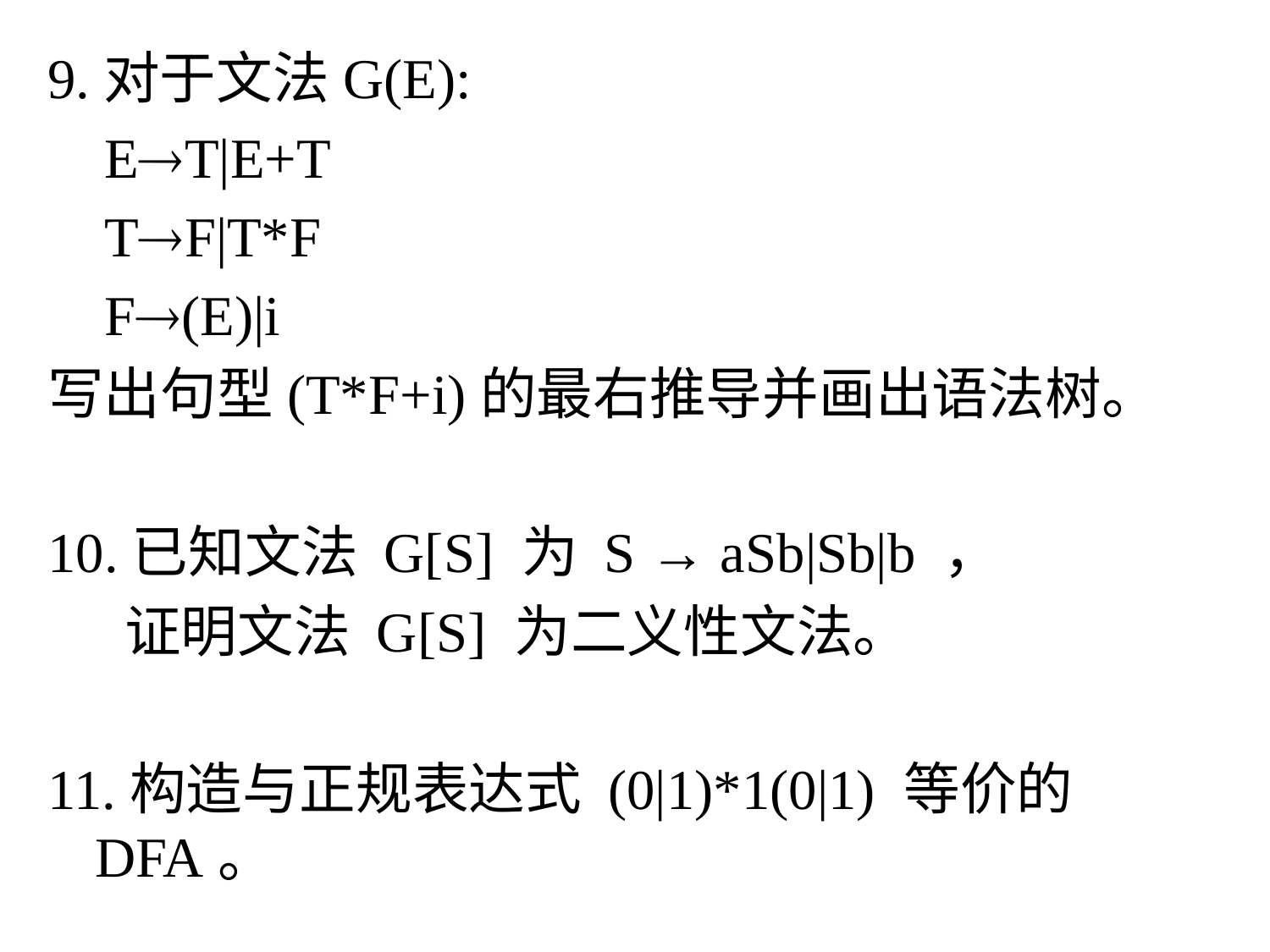

9.对于文法G(E):
    E→T|E+T
    T→F|T*F
    F→(E)|i
写出句型(T*F+i)的最右推导并画出语法树。

10.已知文法 G[S] 为 S → aSb|Sb|b ，
     证明文法 G[S] 为二义性文法。

11.构造与正规表达式 (0|1)*1(0|1) 等价的DFA。